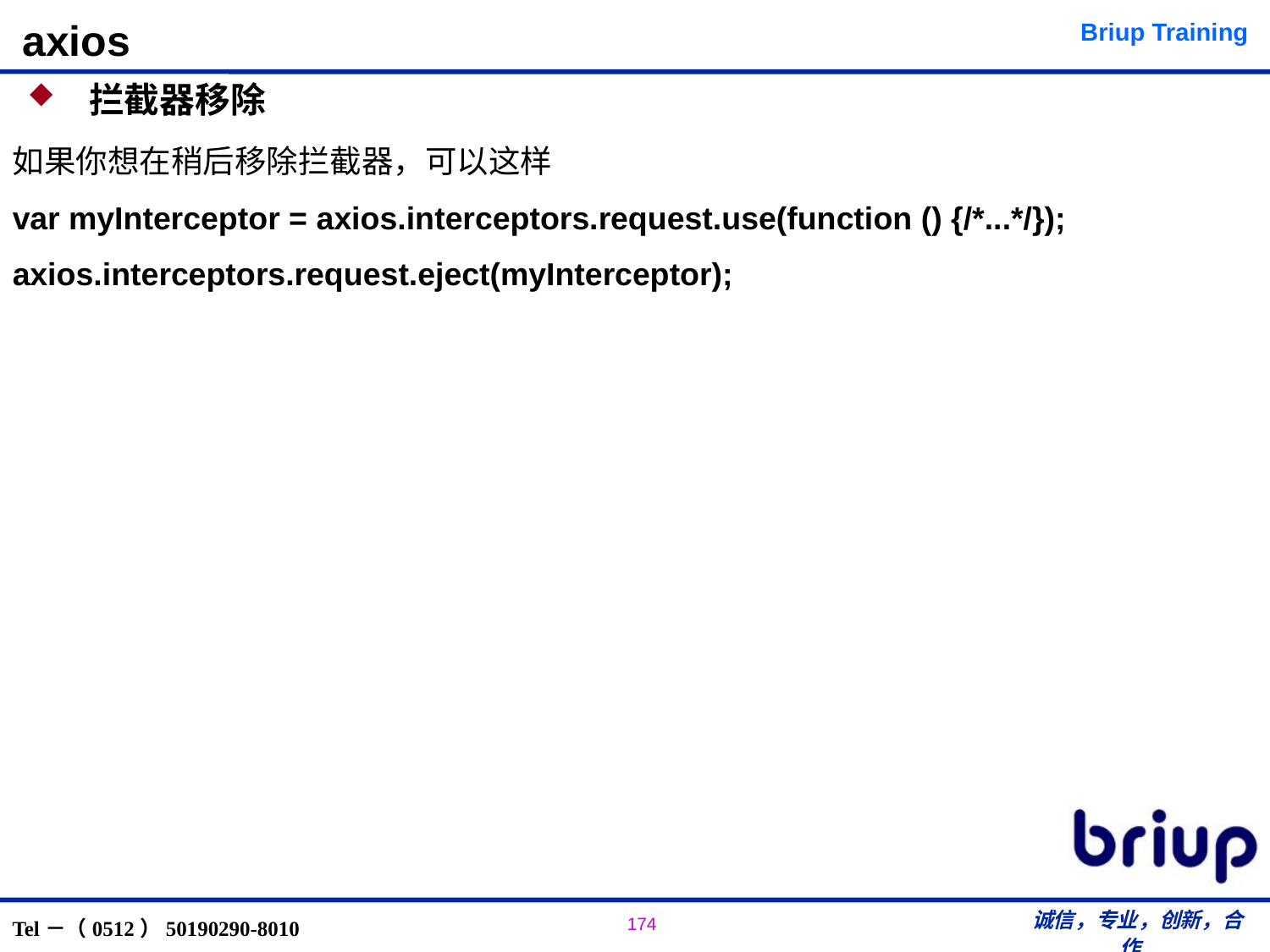

# axios
 拦截器移除
如果你想在稍后移除拦截器，可以这样
var myInterceptor = axios.interceptors.request.use(function () {/*...*/});
axios.interceptors.request.eject(myInterceptor);